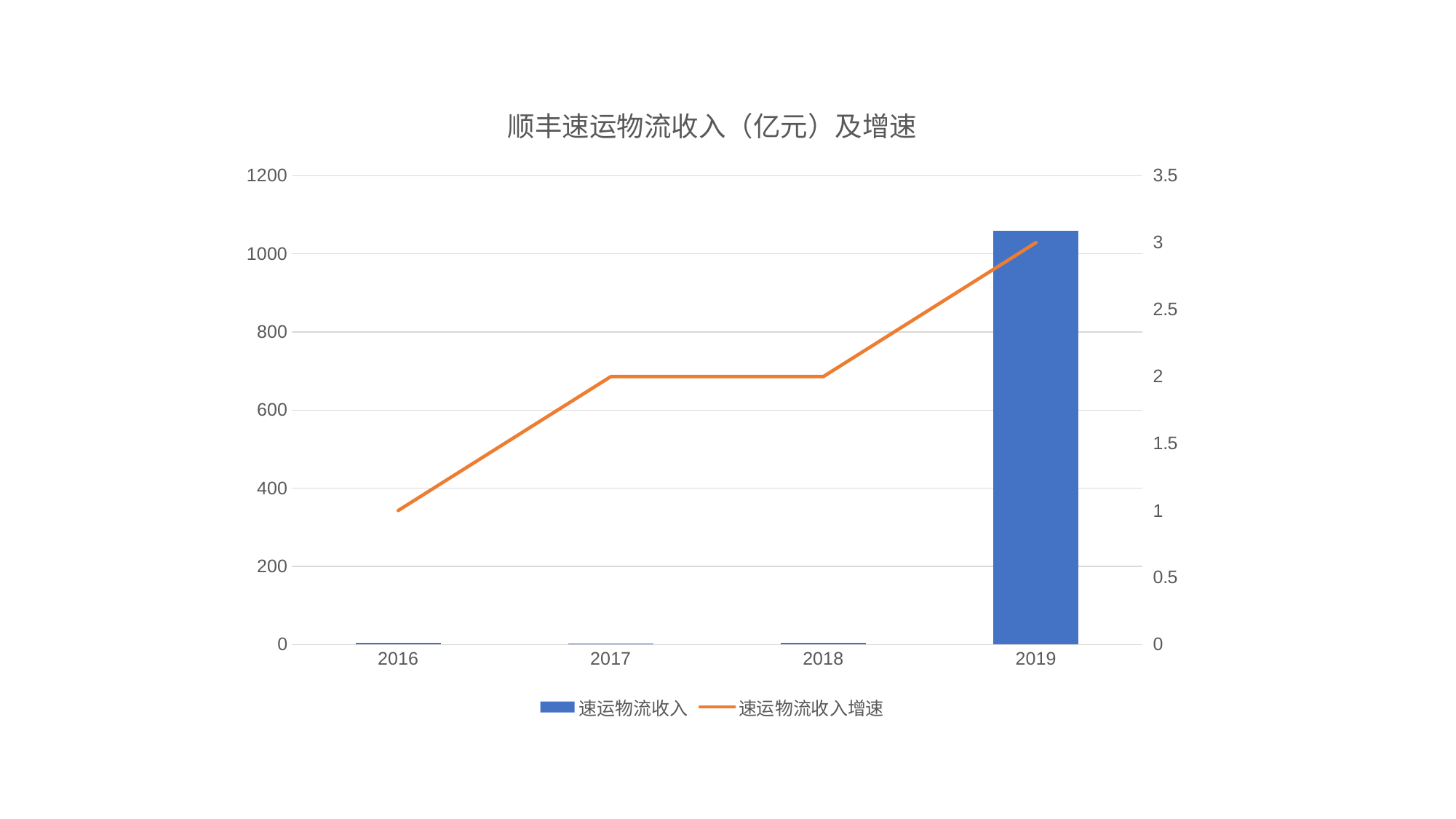

### Chart: 顺丰速运物流收入（亿元）及增速

| Category | 速运物流收入 | 速运物流收入增速 |
|---|---|---|
| 2016 | 4.3 | 1.0 |
| 2017 | 2.5 | 2.0 |
| 2018 | 3.5 | 2.0 |
| 2019 | 1059.0 | 3.0 |